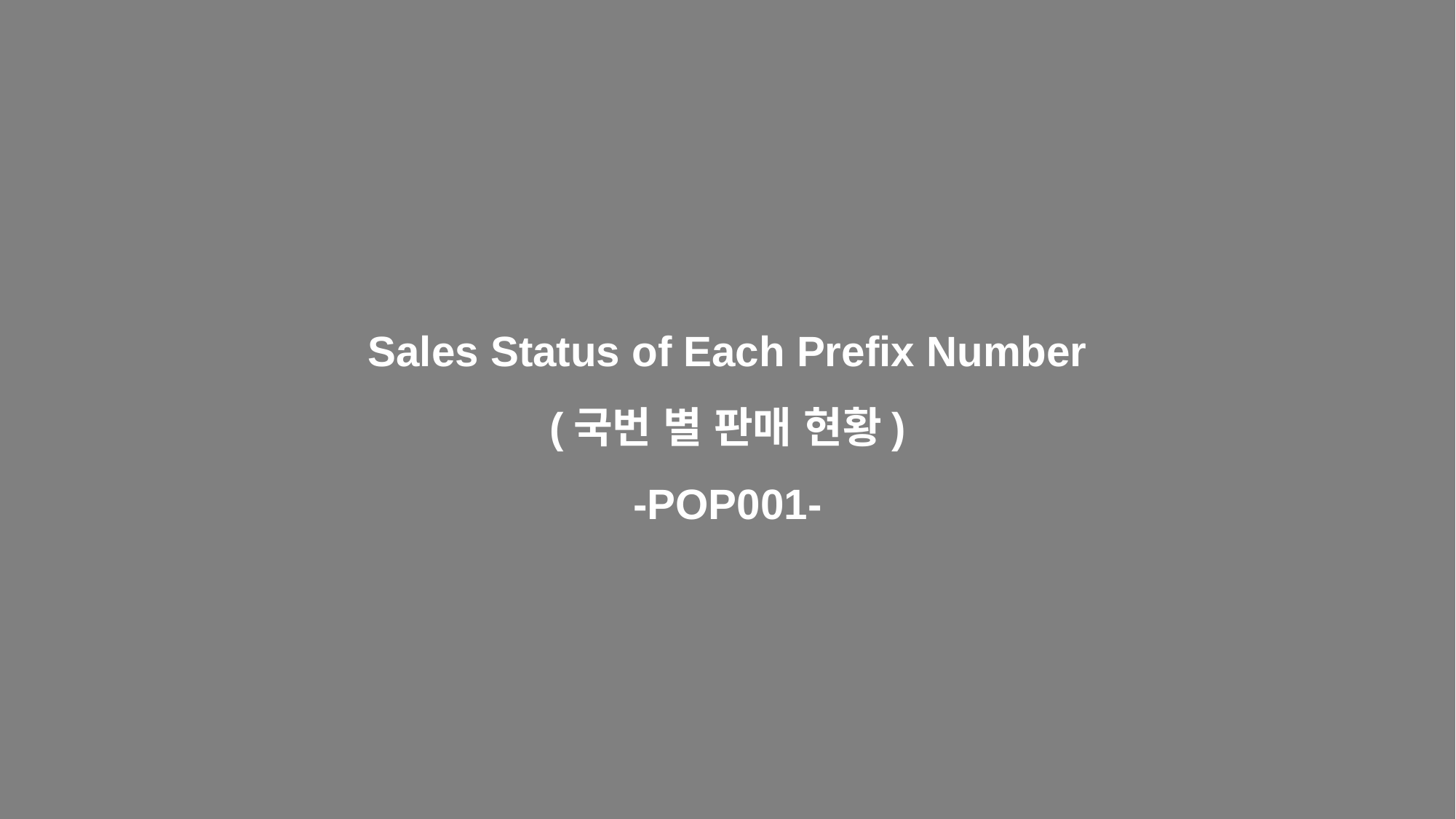

Sales Status of Each Prefix Number
(국번 별 판매 현황)
-POP001-